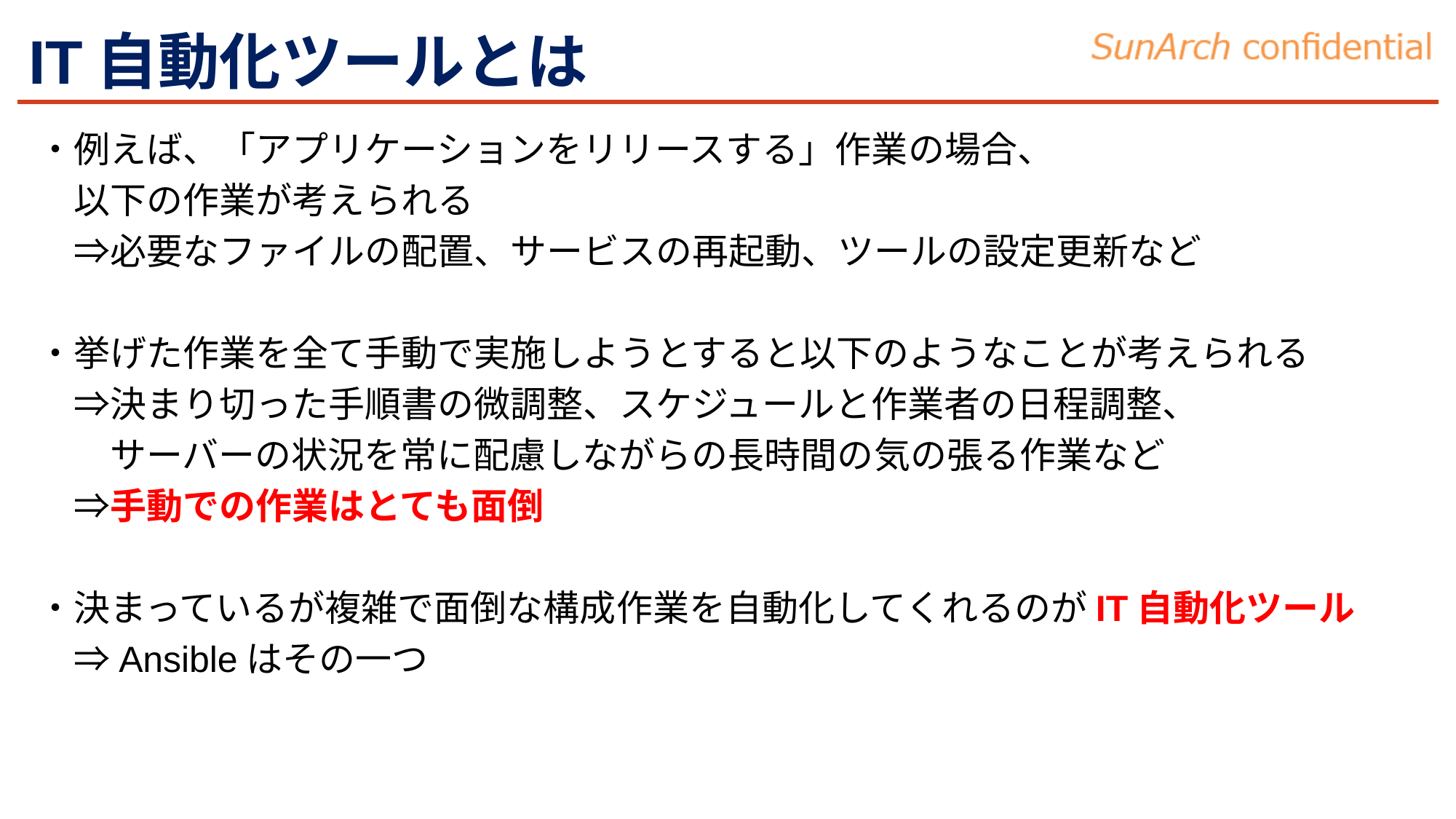

# IT自動化ツールとは
・例えば、「アプリケーションをリリースする」作業の場合、
　以下の作業が考えられる
　⇒必要なファイルの配置、サービスの再起動、ツールの設定更新など

・挙げた作業を全て手動で実施しようとすると以下のようなことが考えられる
　⇒決まり切った手順書の微調整、スケジュールと作業者の日程調整、
　　サーバーの状況を常に配慮しながらの長時間の気の張る作業など
　⇒手動での作業はとても面倒

・決まっているが複雑で面倒な構成作業を自動化してくれるのがIT自動化ツール
　⇒Ansibleはその一つ